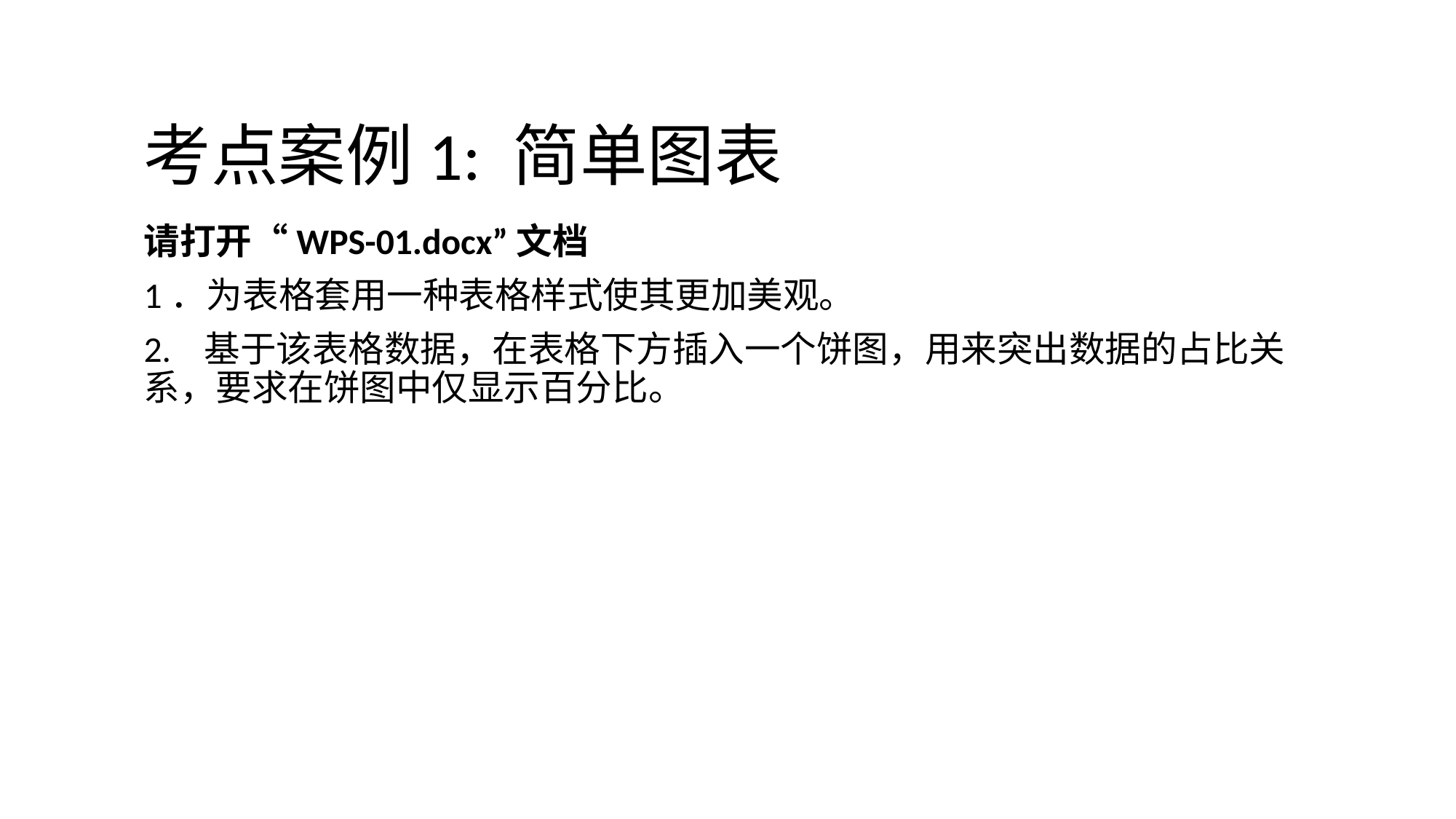

# 考点案例1: 简单图表
请打开“WPS-01.docx”文档
1．为表格套用一种表格样式使其更加美观。
2.   基于该表格数据，在表格下方插入一个饼图，用来突出数据的占比关系，要求在饼图中仅显示百分比。